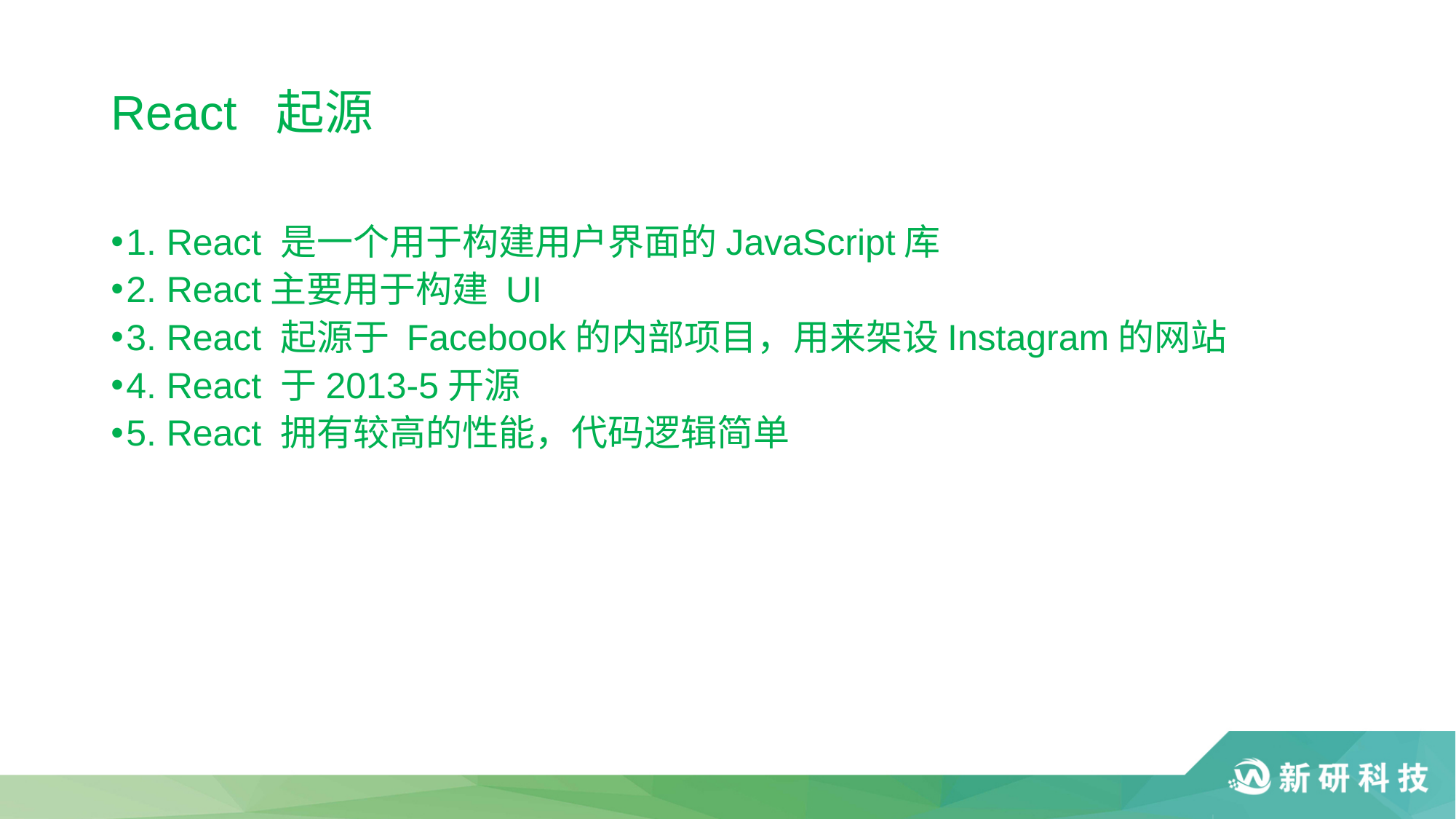

# React  起源
1. React 是一个用于构建用户界面的JavaScript库
2. React主要用于构建 UI
3. React 起源于 Facebook的内部项目，用来架设Instagram的网站
4. React 于2013-5开源
5. React 拥有较高的性能，代码逻辑简单